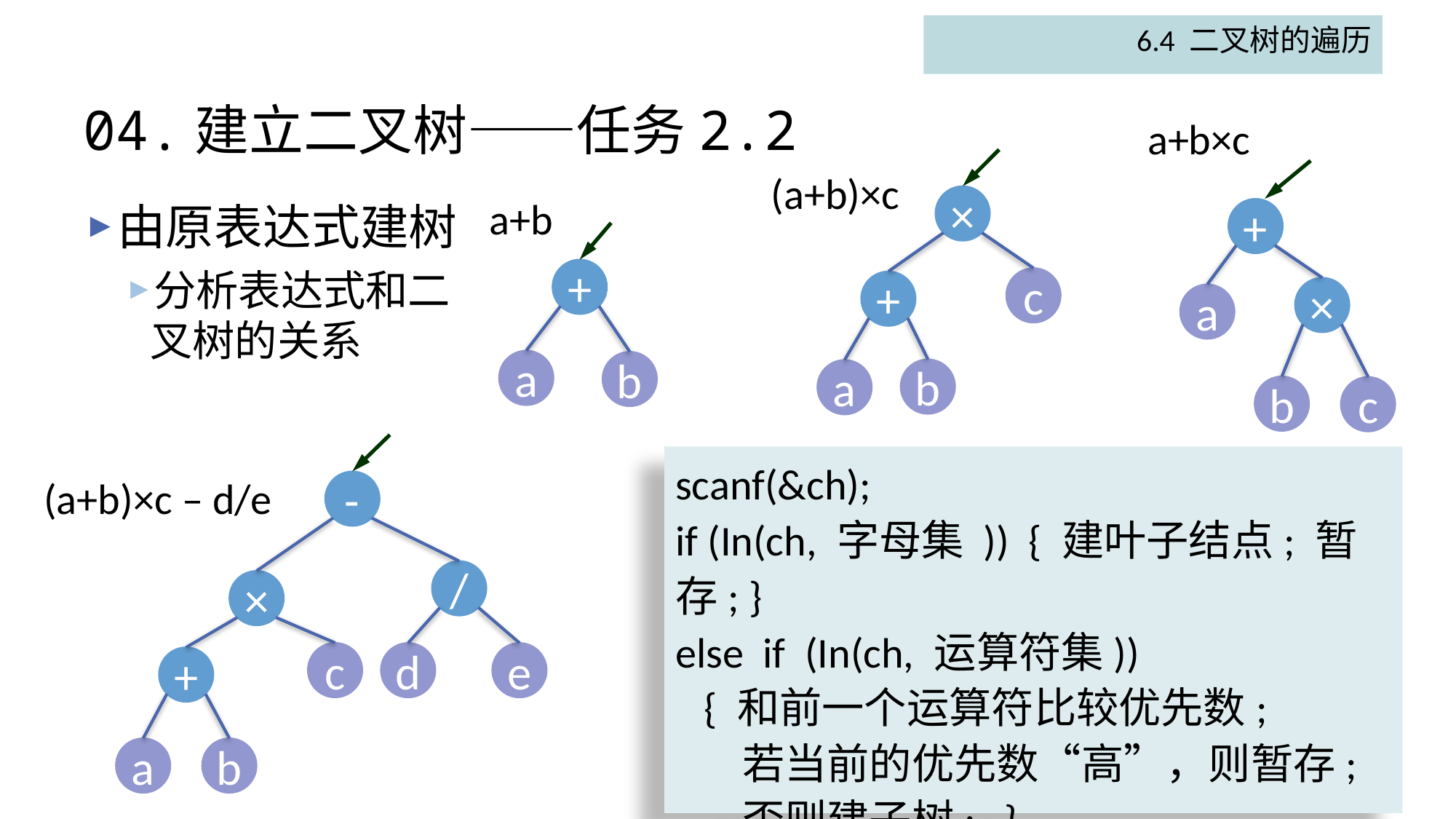

6.4 二叉树的遍历
# 04.建立二叉树——任务2.2
a+b×c

+
×
a
b
c

(a+b)×c
×
c
+
b
a
a+b

+
a
b
由原表达式建树
分析表达式和二叉树的关系

(a+b)×c – d/e
-
/
×
c
d
e
+
a
b
scanf(&ch);
if (In(ch, 字母集 ))  { 建叶子结点; 暂存; }
else  if  (In(ch, 运算符集))
   { 和前一个运算符比较优先数;
      若当前的优先数“高”，则暂存;
      否则建子树;   }